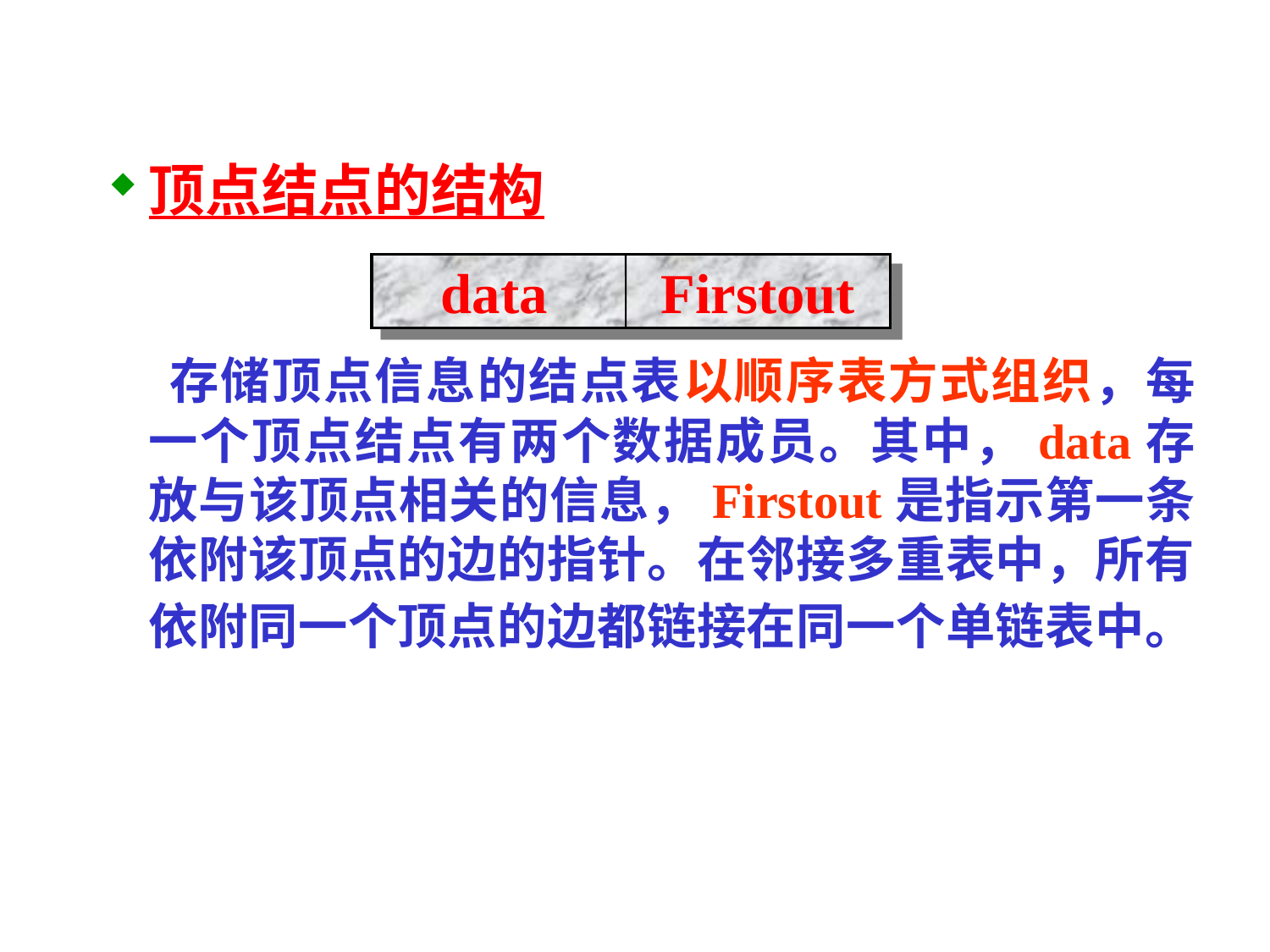

顶点结点的结构

   存储顶点信息的结点表以顺序表方式组织，每一个顶点结点有两个数据成员。其中，data存放与该顶点相关的信息，Firstout是指示第一条依附该顶点的边的指针。在邻接多重表中，所有依附同一个顶点的边都链接在同一个单链表中。
    data        Firstout

60